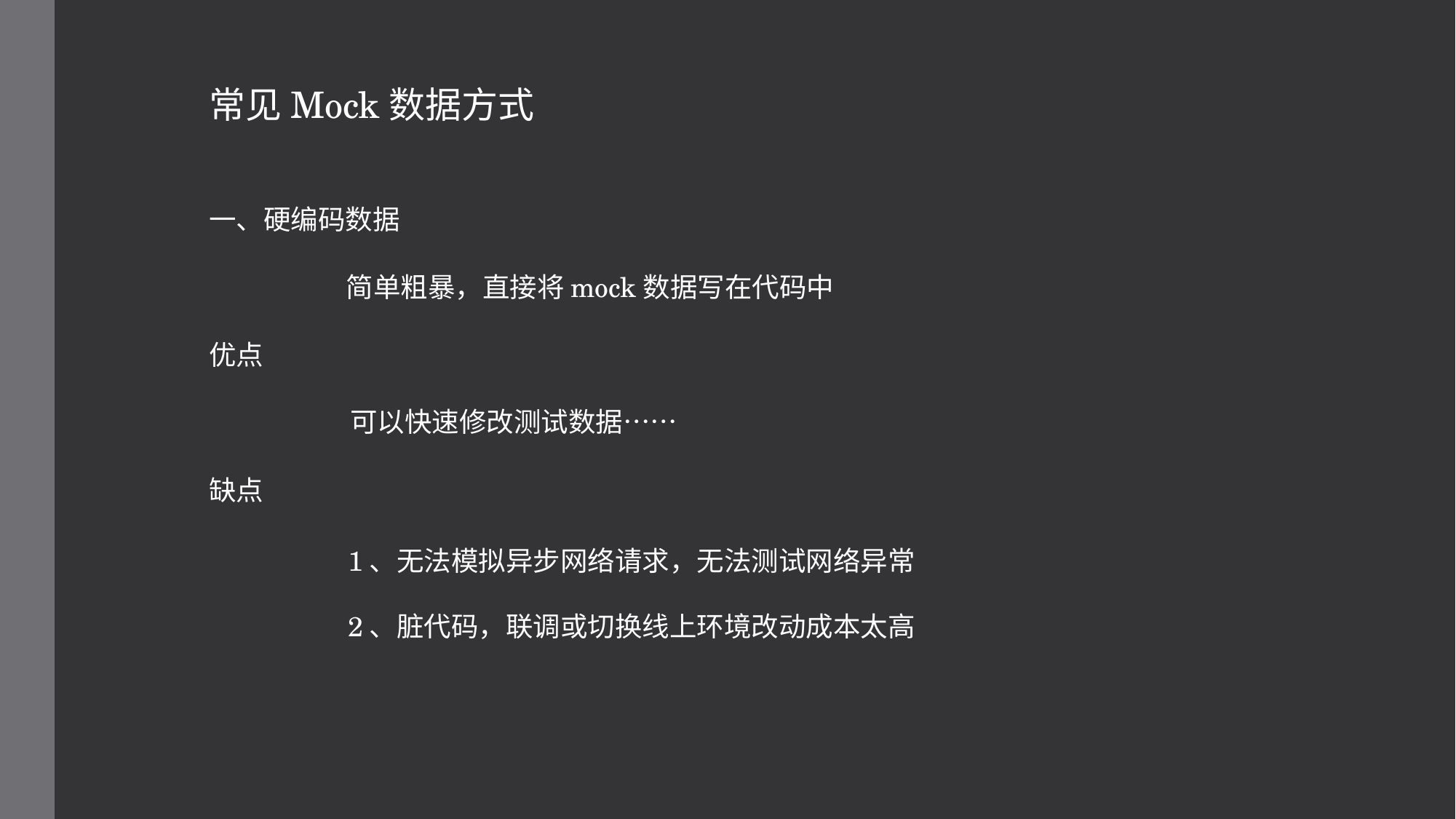

常见Mock数据方式
一、硬编码数据
简单粗暴，直接将mock数据写在代码中
优点
可以快速修改测试数据……
缺点
1、无法模拟异步网络请求，无法测试网络异常

2、脏代码，联调或切换线上环境改动成本太高